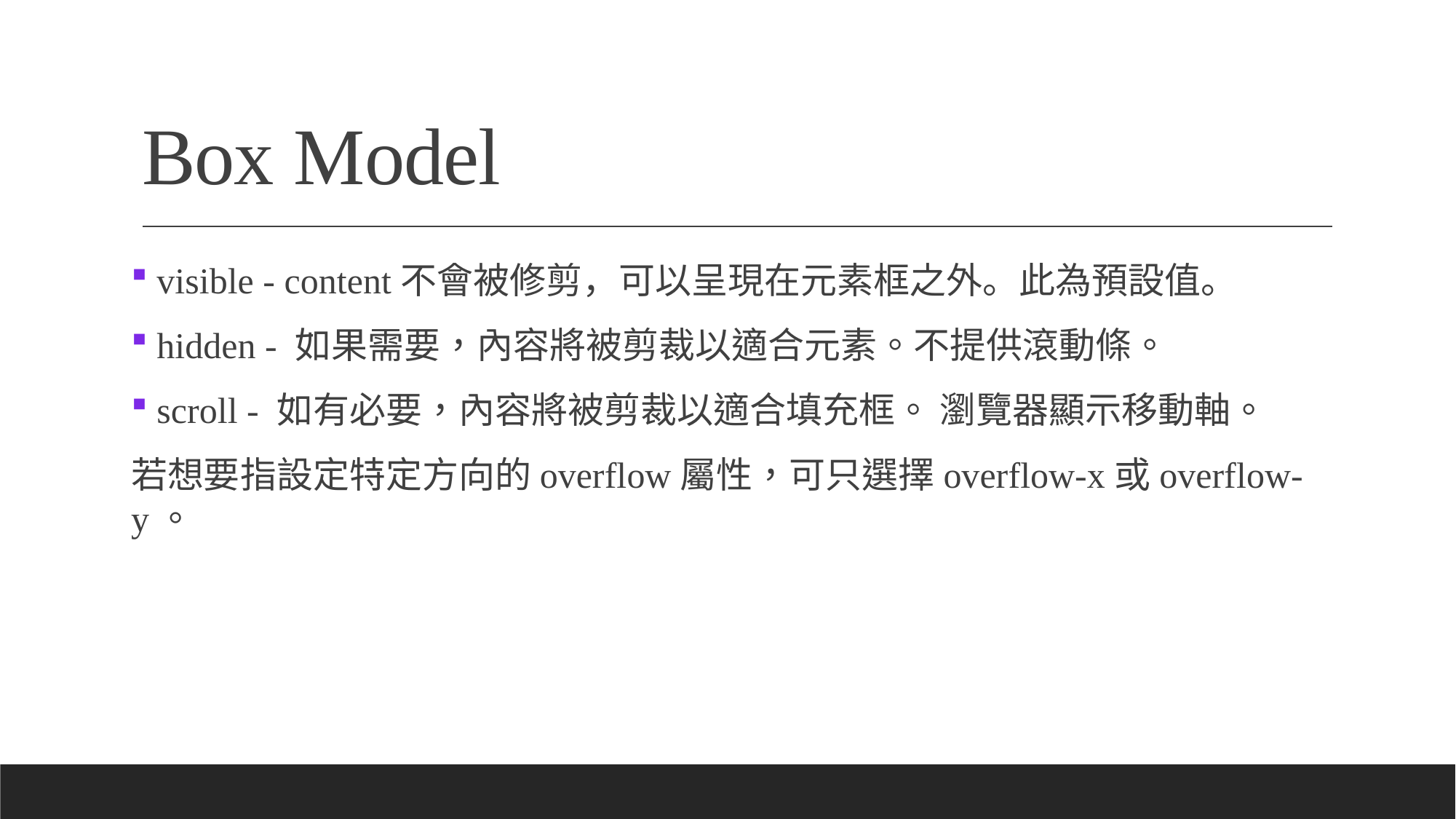

# Box Model
 visible - content不會被修剪，可以呈現在元素框之外。此為預設值。
 hidden - 如果需要，內容將被剪裁以適合元素。不提供滾動條。
 scroll - 如有必要，內容將被剪裁以適合填充框。 瀏覽器顯示移動軸。
若想要指設定特定方向的overflow屬性，可只選擇overflow-x或overflow-y。